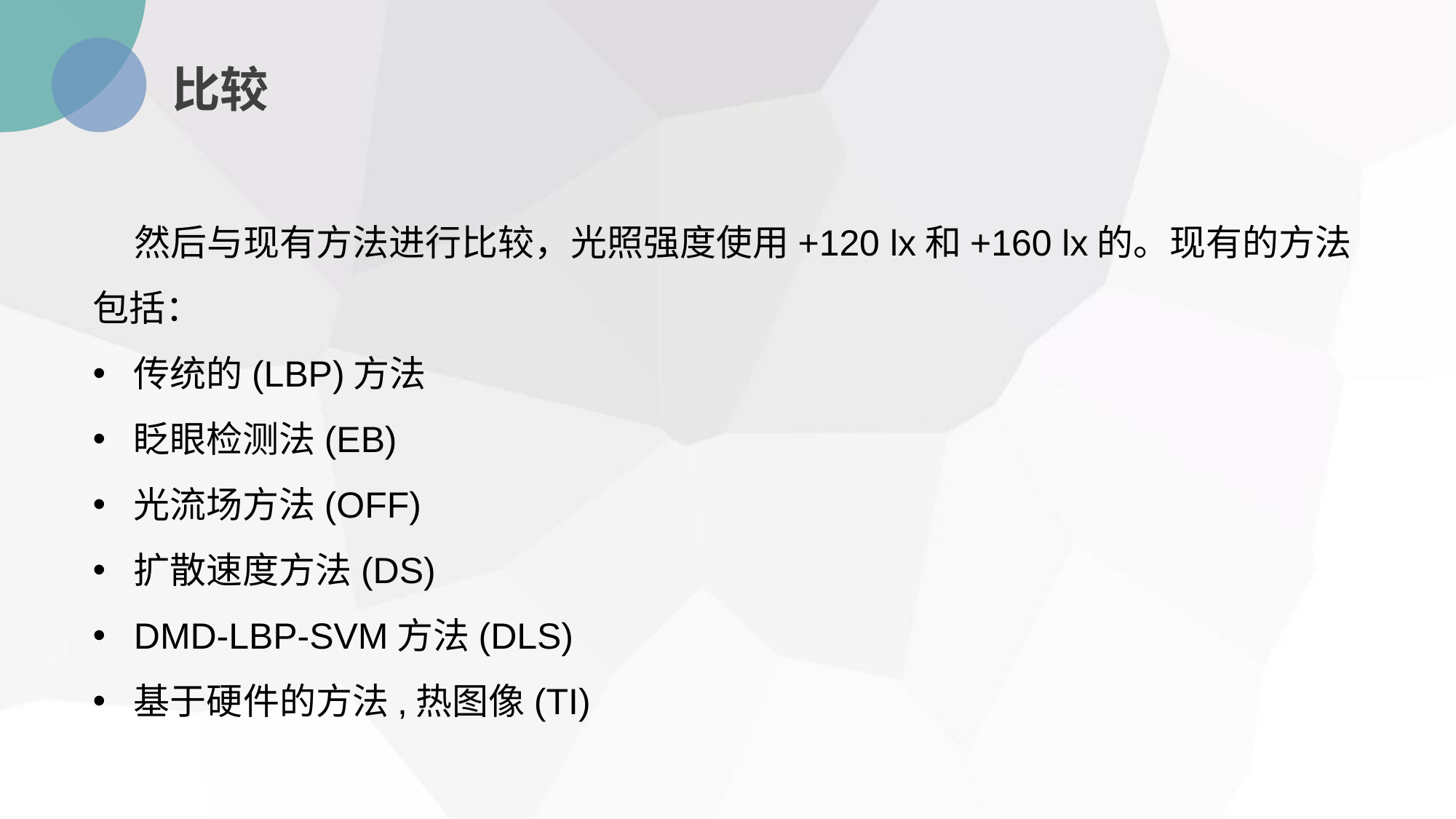

比较
    然后与现有方法进行比较，光照强度使用+120 lx和+160 lx的。现有的方法包括：
传统的(LBP)方法
眨眼检测法(EB)
光流场方法(OFF)
扩散速度方法(DS)
DMD-LBP-SVM方法(DLS)
基于硬件的方法,热图像(TI)